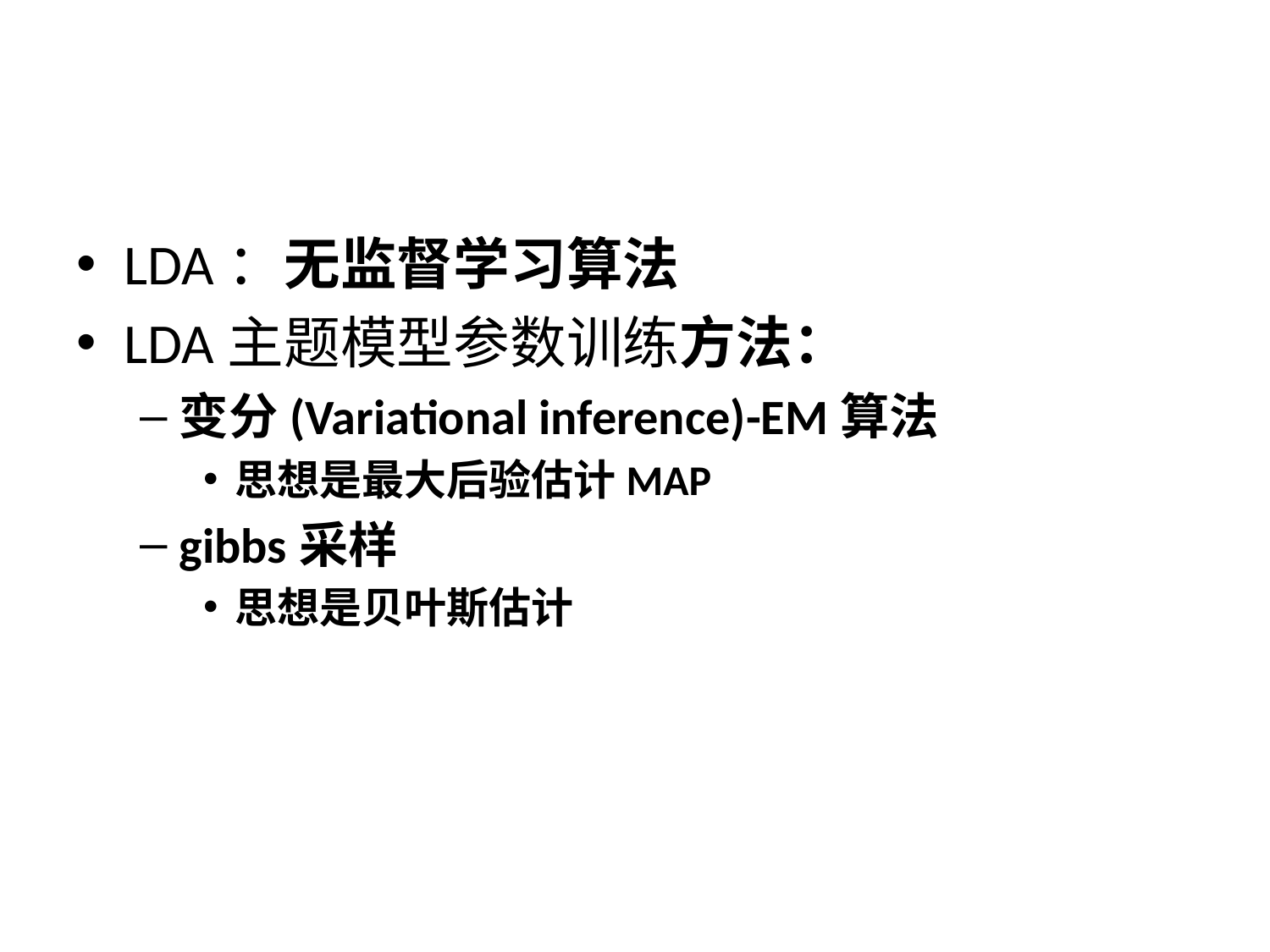

#
LDA：无监督学习算法
LDA主题模型参数训练方法：
变分(Variational inference)-EM算法
思想是最大后验估计MAP
gibbs采样
思想是贝叶斯估计